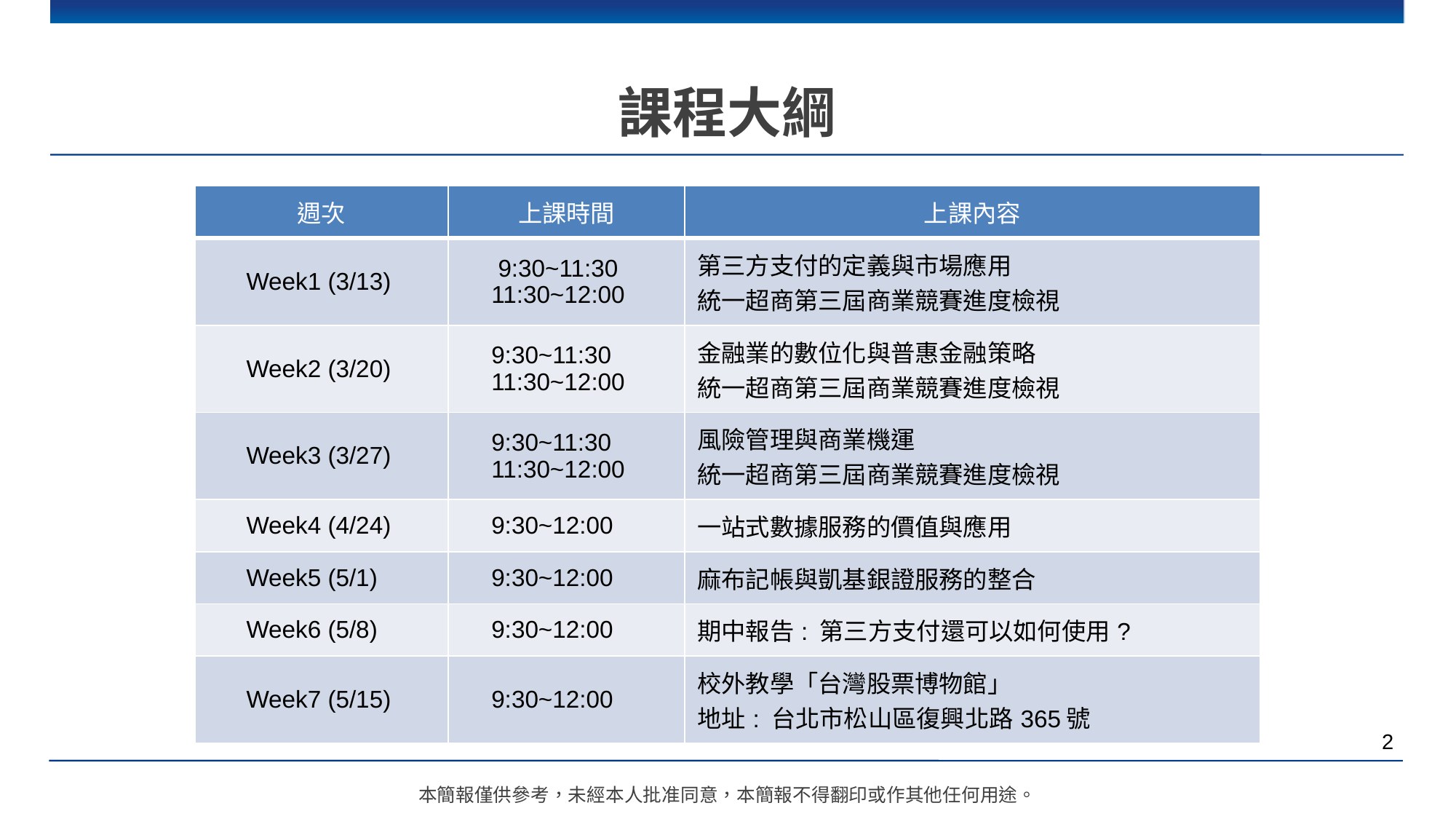

# 課程大綱
| 週次 | 上課時間 | 上課內容 |
| --- | --- | --- |
| Week1 (3/13) | 9:30~11:30 11:30~12:00 | 第三方支付的定義與市場應用 統一超商第三屆商業競賽進度檢視 |
| Week2 (3/20) | 9:30~11:30 11:30~12:00 | 金融業的數位化與普惠金融策略 統一超商第三屆商業競賽進度檢視 |
| Week3 (3/27) | 9:30~11:30 11:30~12:00 | 風險管理與商業機運 統一超商第三屆商業競賽進度檢視 |
| Week4 (4/24) | 9:30~12:00 | 一站式數據服務的價值與應用 |
| Week5 (5/1) | 9:30~12:00 | 麻布記帳與凱基銀證服務的整合 |
| Week6 (5/8) | 9:30~12:00 | 期中報告: 第三方支付還可以如何使用? |
| Week7 (5/15) | 9:30~12:00 | 校外教學「台灣股票博物館」 地址: 台北市松山區復興北路365號 |
2